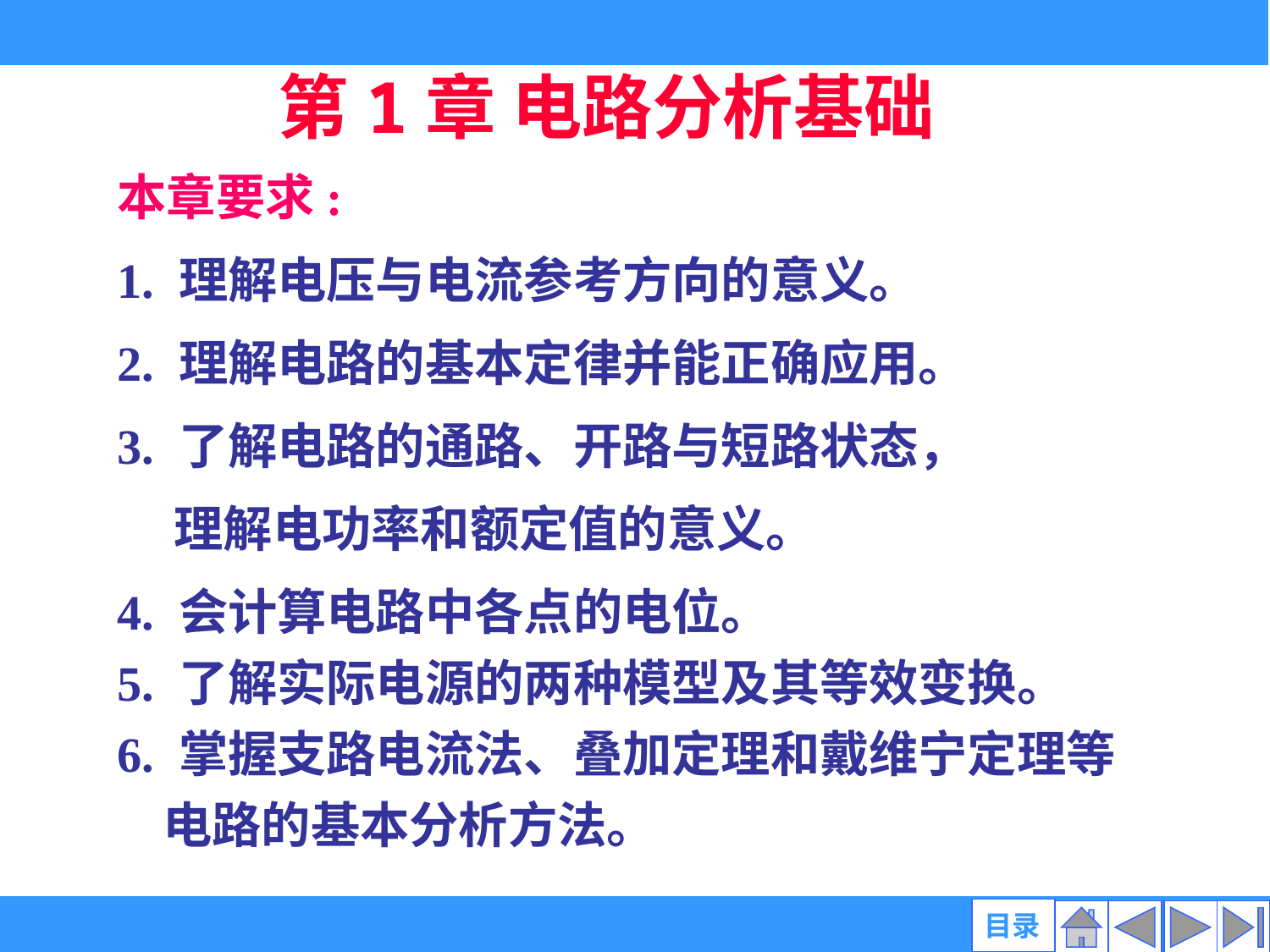

第1章 电路分析基础
本章要求:
1. 理解电压与电流参考方向的意义。
2. 理解电路的基本定律并能正确应用。
3. 了解电路的通路、开路与短路状态，
    理解电功率和额定值的意义。
4. 会计算电路中各点的电位。
5. 了解实际电源的两种模型及其等效变换。
6. 掌握支路电流法、叠加定理和戴维宁定理等
   电路的基本分析方法。